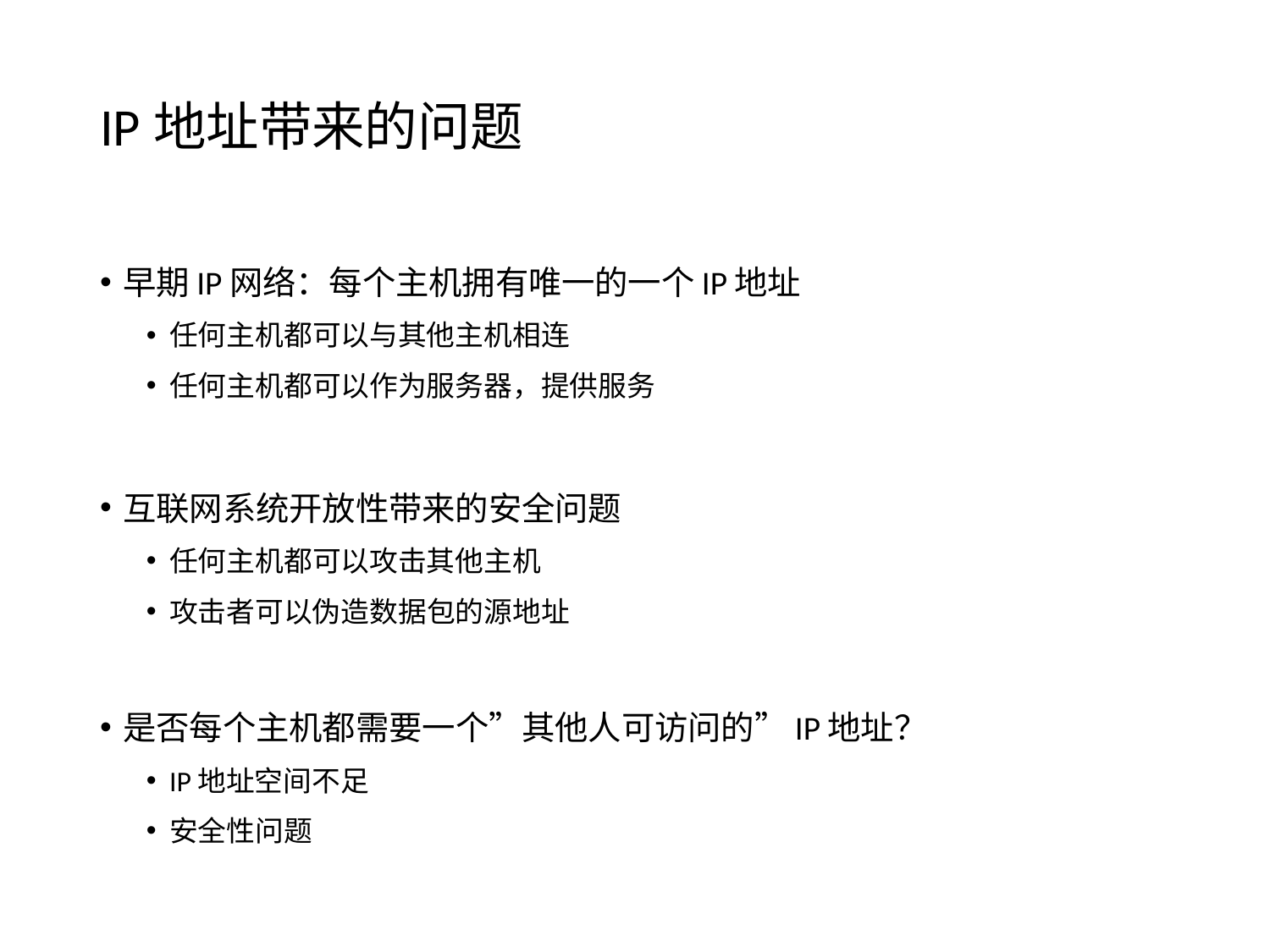

# IP地址带来的问题
早期IP网络：每个主机拥有唯一的一个IP地址
任何主机都可以与其他主机相连
任何主机都可以作为服务器，提供服务

互联网系统开放性带来的安全问题
任何主机都可以攻击其他主机
攻击者可以伪造数据包的源地址

是否每个主机都需要一个”其他人可访问的”IP地址？
IP地址空间不足
安全性问题
30